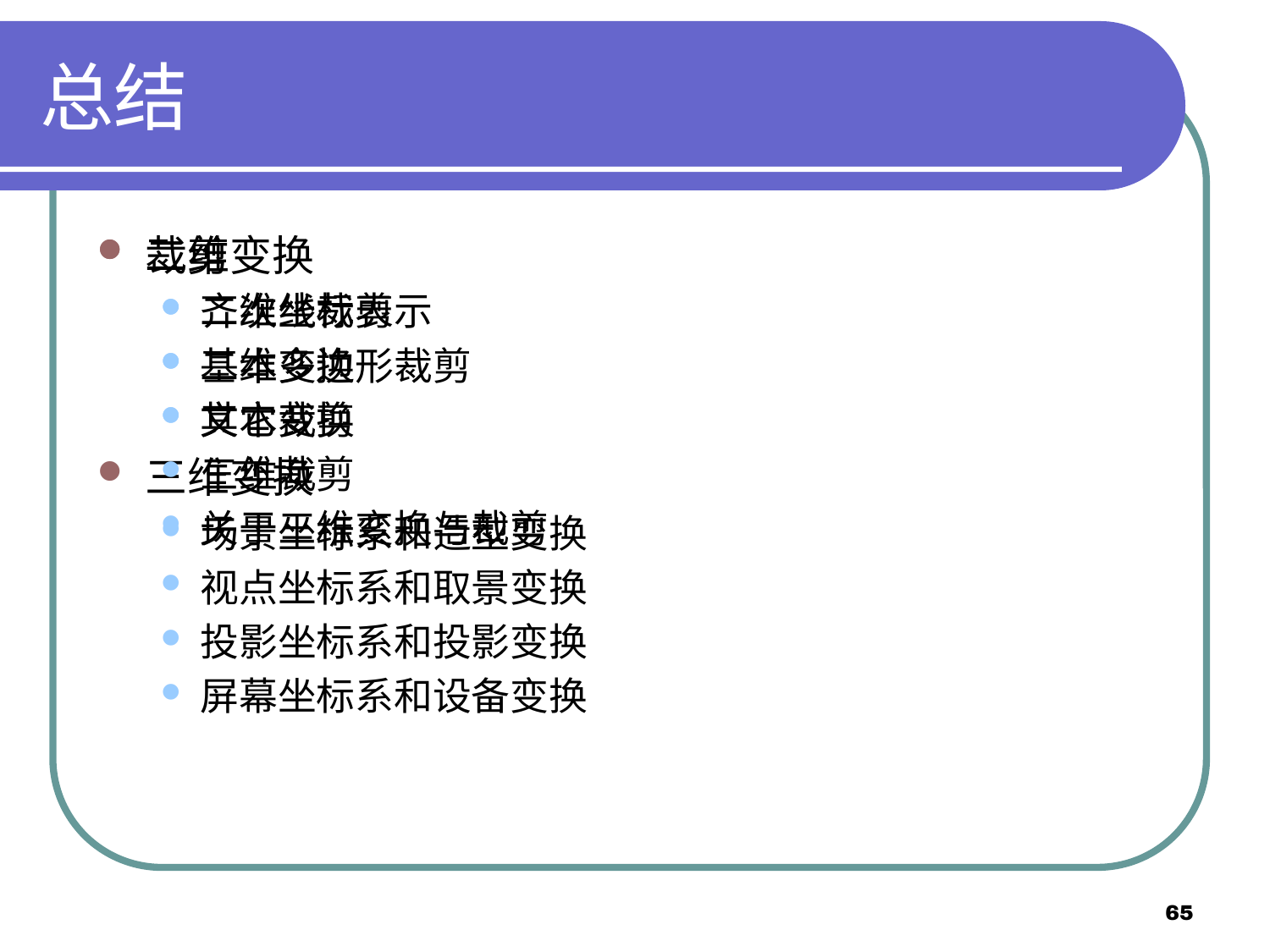

# 总结
二维变换
齐次坐标表示
基本变换
其它变换
三维变换
场景坐标系和造型变换
视点坐标系和取景变换
投影坐标系和投影变换
屏幕坐标系和设备变换

裁剪
二维线裁剪
二维多边形裁剪
文本裁剪
三维裁剪
关于三维变换与裁剪

65